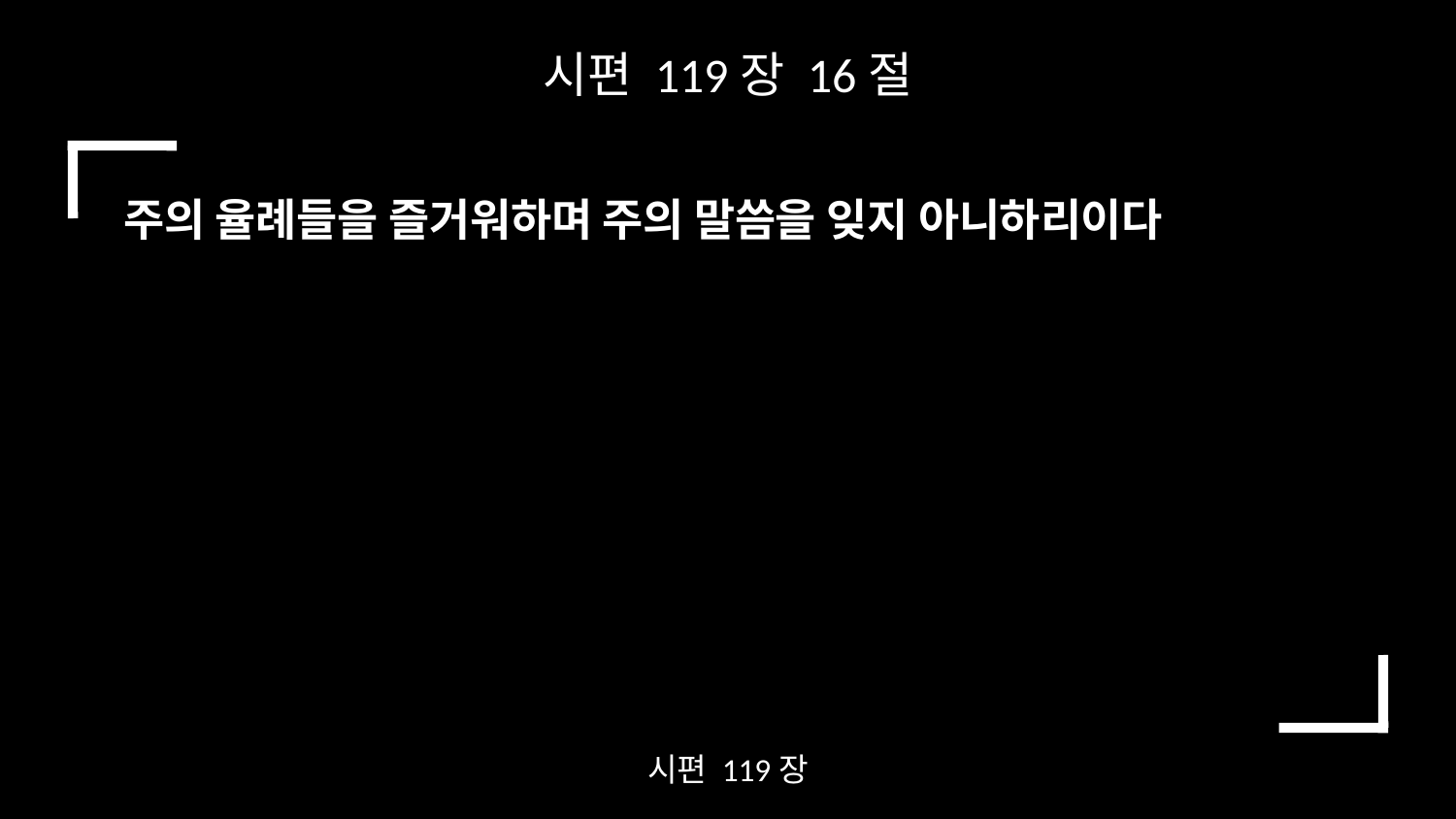

시편 119장 16절

주의 율례들을 즐거워하며 주의 말씀을 잊지 아니하리이다

시편 119장